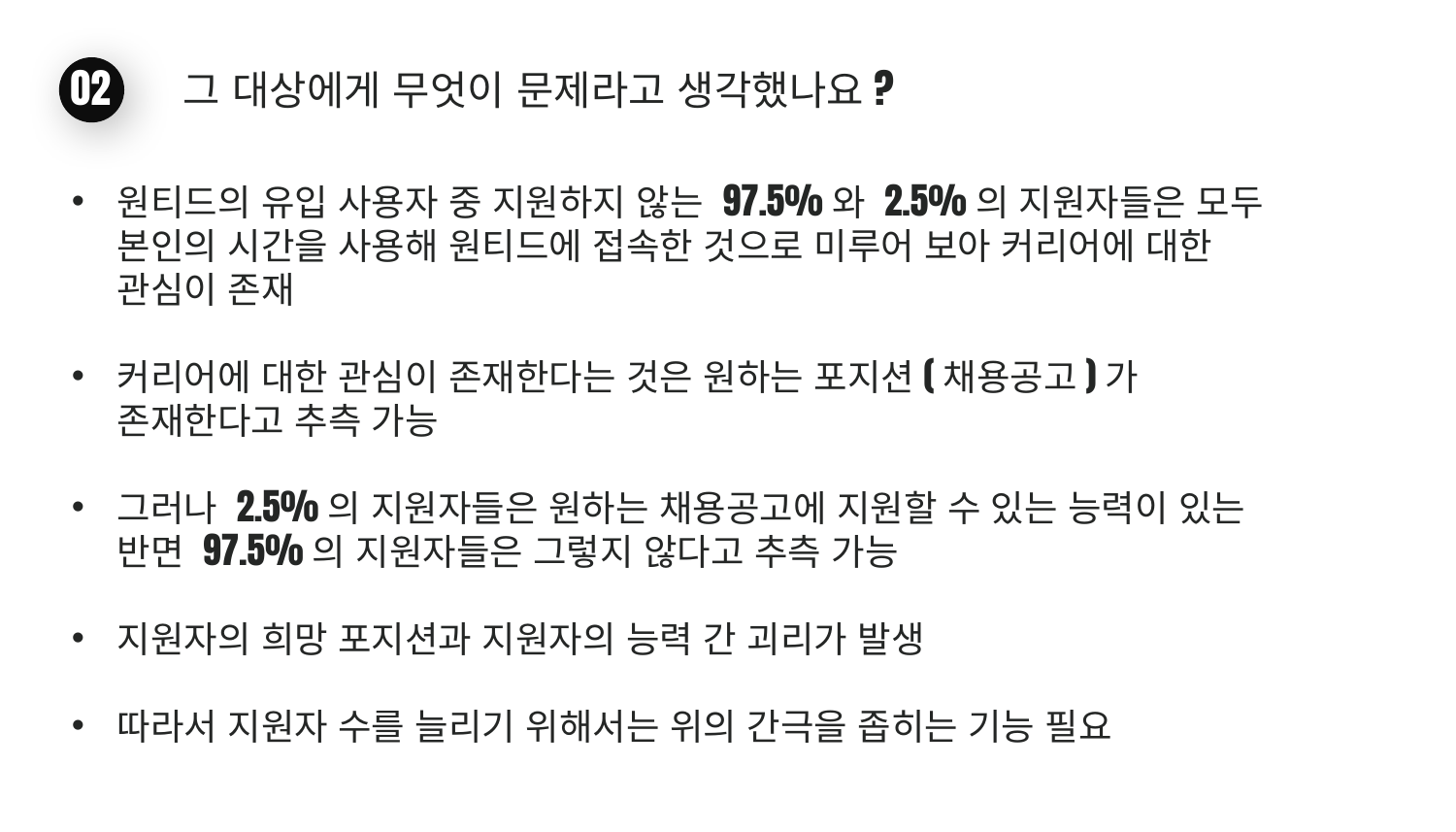

02
그 대상에게 무엇이 문제라고 생각했나요?
원티드의 유입 사용자 중 지원하지 않는 97.5%와 2.5%의 지원자들은 모두 본인의 시간을 사용해 원티드에 접속한 것으로 미루어 보아 커리어에 대한 관심이 존재

커리어에 대한 관심이 존재한다는 것은 원하는 포지션(채용공고)가 존재한다고 추측 가능

그러나 2.5%의 지원자들은 원하는 채용공고에 지원할 수 있는 능력이 있는 반면 97.5%의 지원자들은 그렇지 않다고 추측 가능

지원자의 희망 포지션과 지원자의 능력 간 괴리가 발생

따라서 지원자 수를 늘리기 위해서는 위의 간극을 좁히는 기능 필요